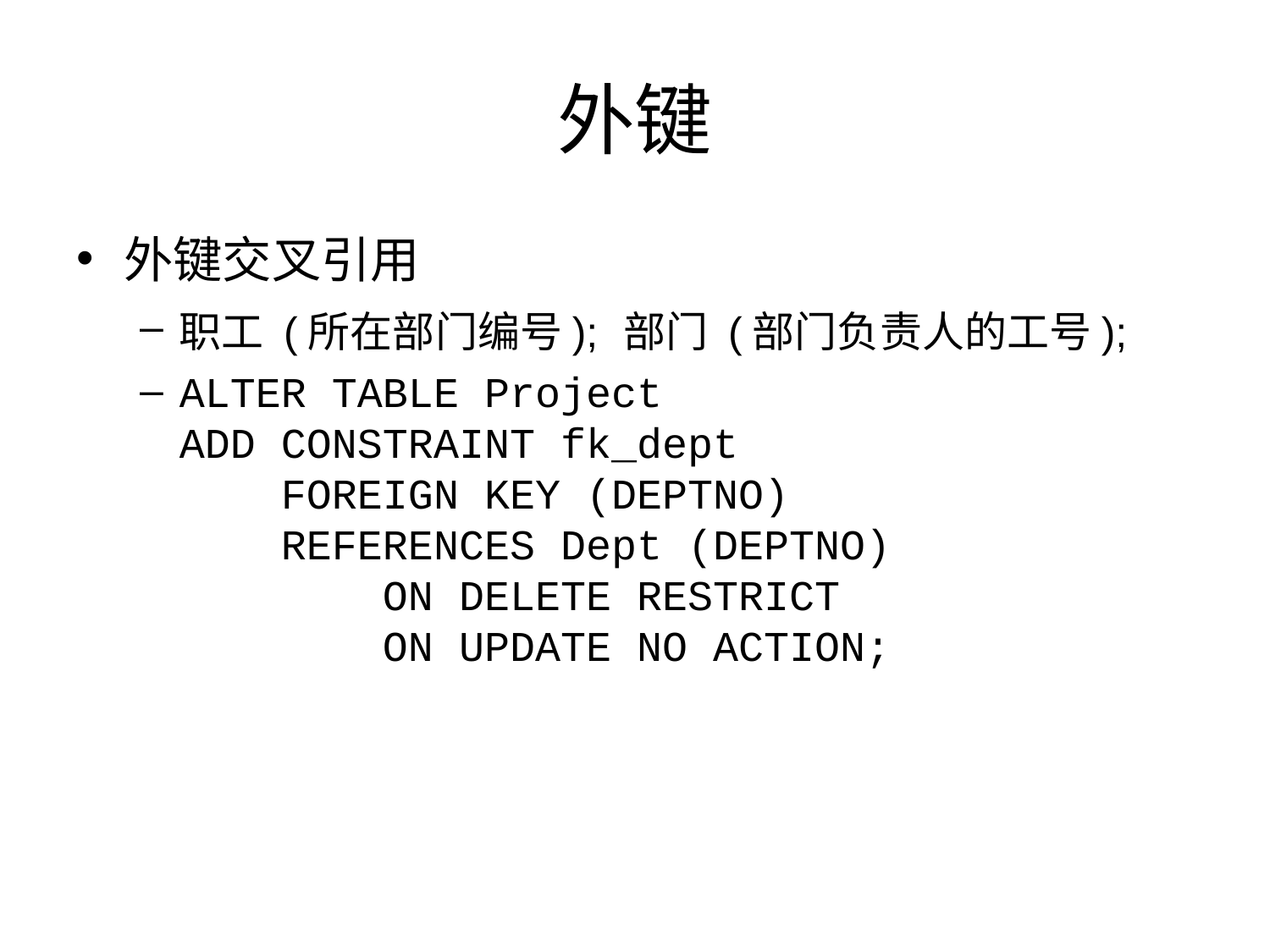

# 外键
外键交叉引用
职工 (所在部门编号); 部门 (部门负责人的工号);
ALTER TABLE Project
ADD CONSTRAINT fk_dept
    FOREIGN KEY (DEPTNO)
    REFERENCES Dept (DEPTNO)
        ON DELETE RESTRICT
        ON UPDATE NO ACTION;